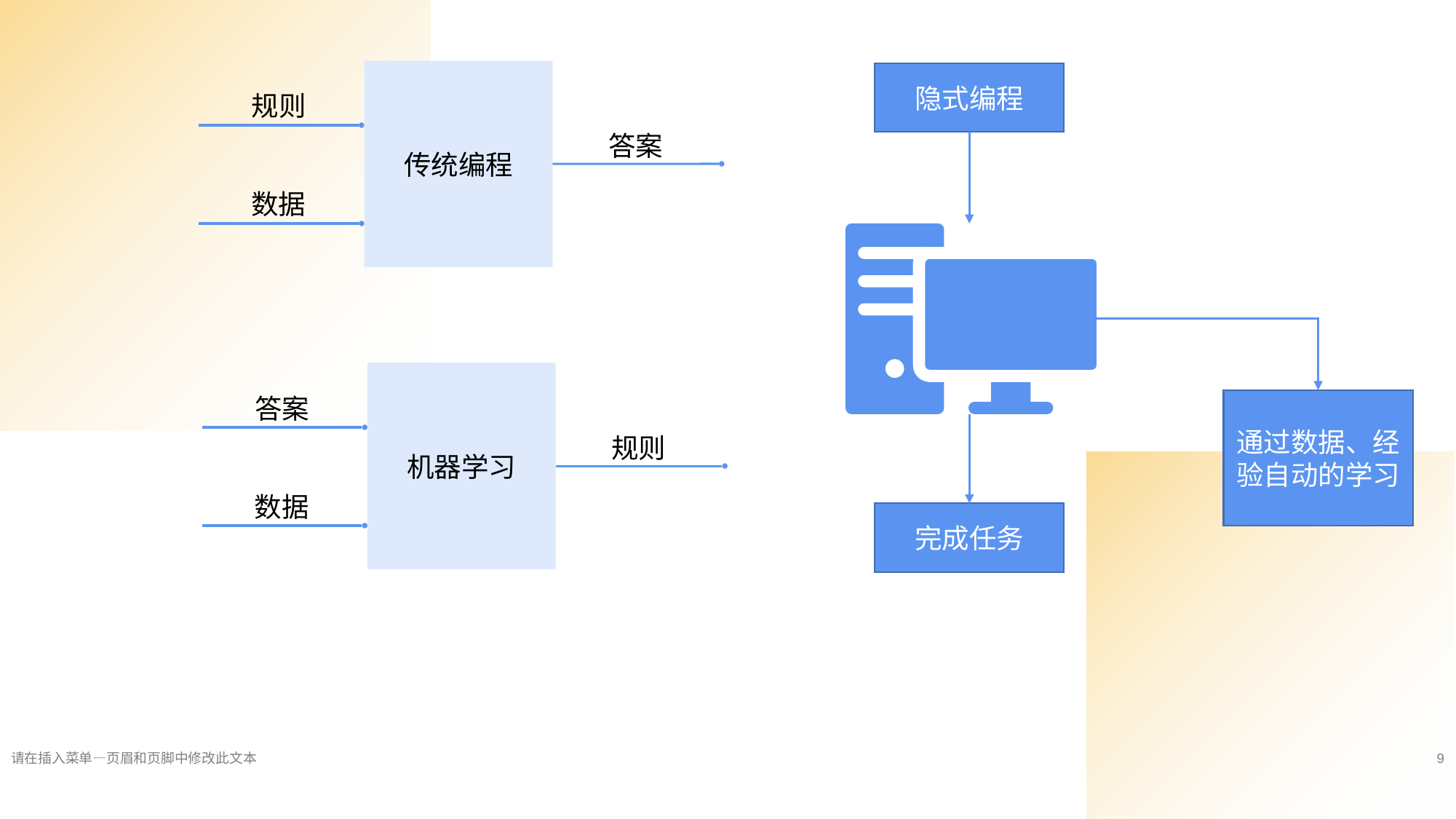

传统编程
规则

答案

数据

隐式编程

通过数据、经验自动的学习
完成任务
机器学习
答案

规则

数据

请在插入菜单—页眉和页脚中修改此文本
9